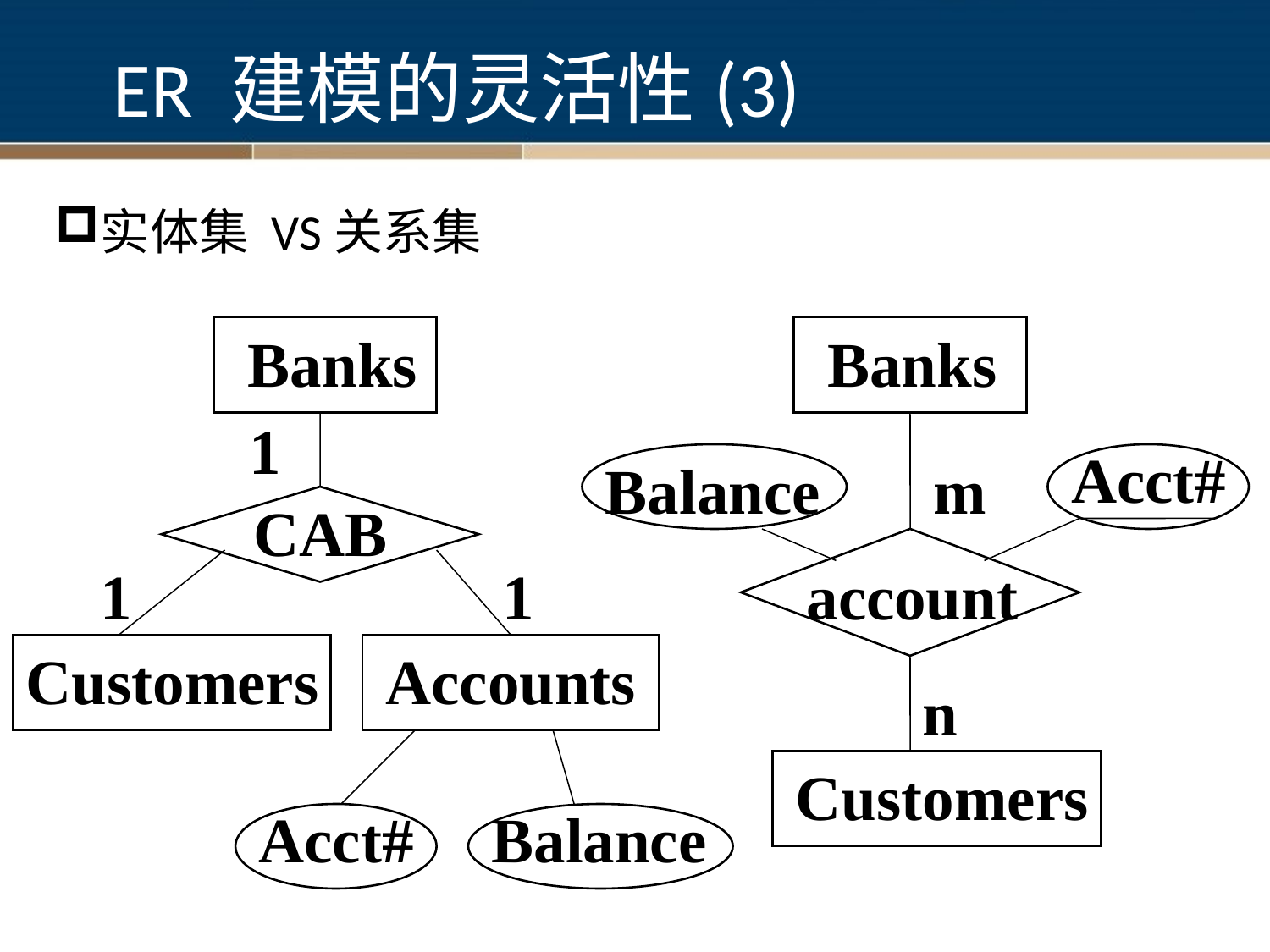

# ER 建模的灵活性(3)
实体集 VS关系集

Banks

Banks
  1

Acct#

Balance
m

   CAB

1

1
  account
Customers

Accounts

n

Customers
Acct#
Balance